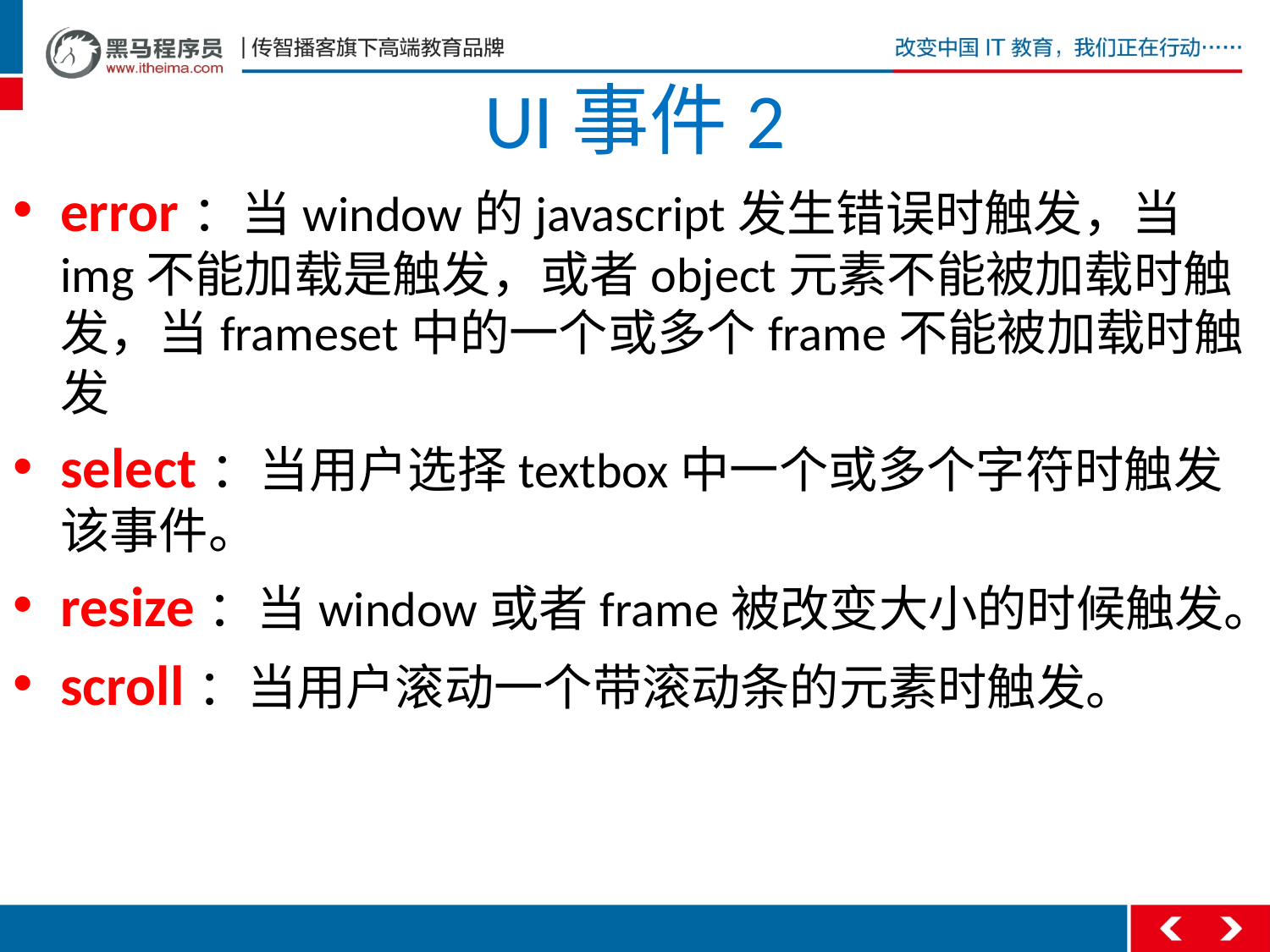

# UI事件2
error：当window的javascript发生错误时触发，当img不能加载是触发，或者object元素不能被加载时触发，当frameset中的一个或多个frame不能被加载时触发
select：当用户选择textbox中一个或多个字符时触发该事件。
resize：当window或者frame被改变大小的时候触发。
scroll：当用户滚动一个带滚动条的元素时触发。